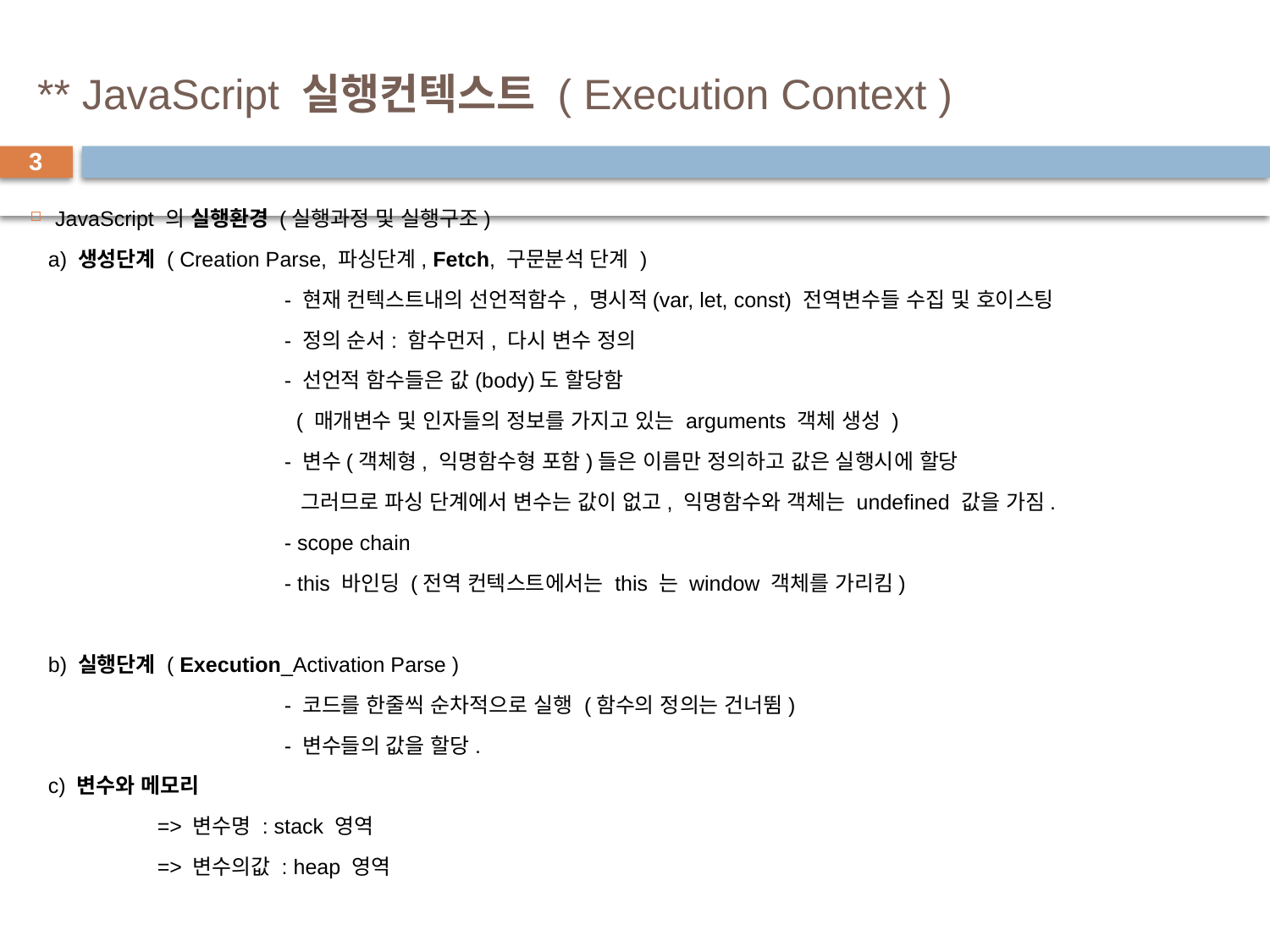

# ** JavaScript 실행컨텍스트 ( Execution Context )
3
JavaScript 의 실행환경 (실행과정 및 실행구조)
   a) 생성단계 ( Creation Parse, 파싱단계, Fetch, 구문분석 단계 )
 	 	- 현재 컨텍스트내의 선언적함수, 명시적(var, let, const) 전역변수들 수집 및 호이스팅
		- 정의 순서: 함수먼저, 다시 변수 정의
		- 선언적 함수들은 값(body)도 할당함
		  ( 매개변수 및 인자들의 정보를 가지고 있는 arguments 객체 생성 )
		- 변수(객체형, 익명함수형 포함)들은 이름만 정의하고 값은 실행시에 할당
		  그러므로 파싱 단계에서 변수는 값이 없고, 익명함수와 객체는 undefined 값을 가짐.
		- scope chain
		- this 바인딩 (전역 컨텍스트에서는 this 는 window 객체를 가리킴)

   b) 실행단계 ( Execution_Activation Parse )
		- 코드를 한줄씩 순차적으로 실행 (함수의 정의는 건너뜀)
		- 변수들의 값을 할당.
   c) 변수와 메모리
	=> 변수명 : stack 영역
	=> 변수의값 : heap 영역